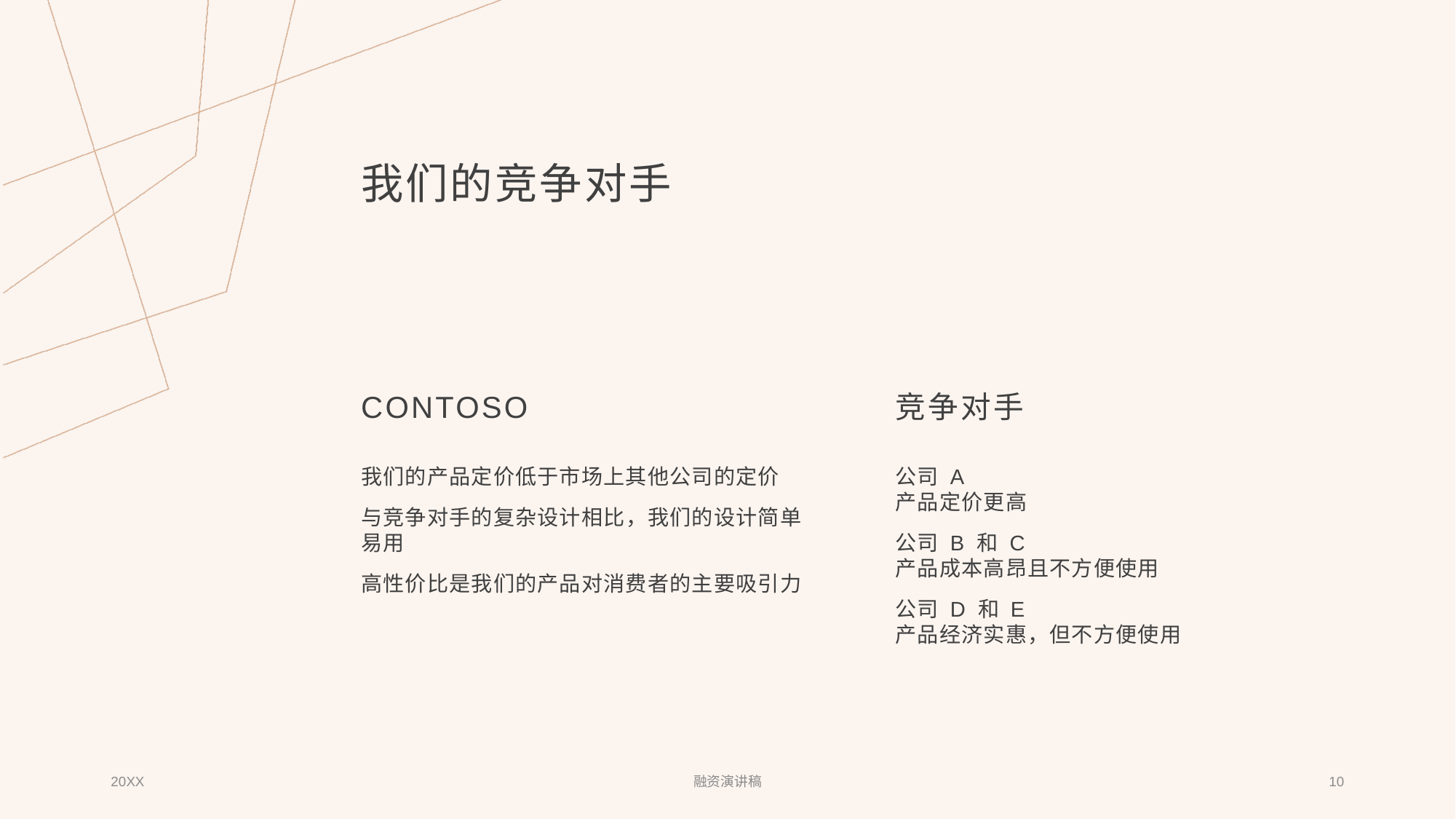

# 我们的竞争对手
CONTOSO
竞争对手
我们的产品定价低于市场上其他公司的定价
与竞争对手的复杂设计相比，我们的设计简单易用
高性价比是我们的产品对消费者的主要吸引力
公司 A
产品定价更高
公司 B 和 C
产品成本高昂且不方便使用
公司 D 和 E
产品经济实惠，但不方便使用
20XX
融资演讲稿
10